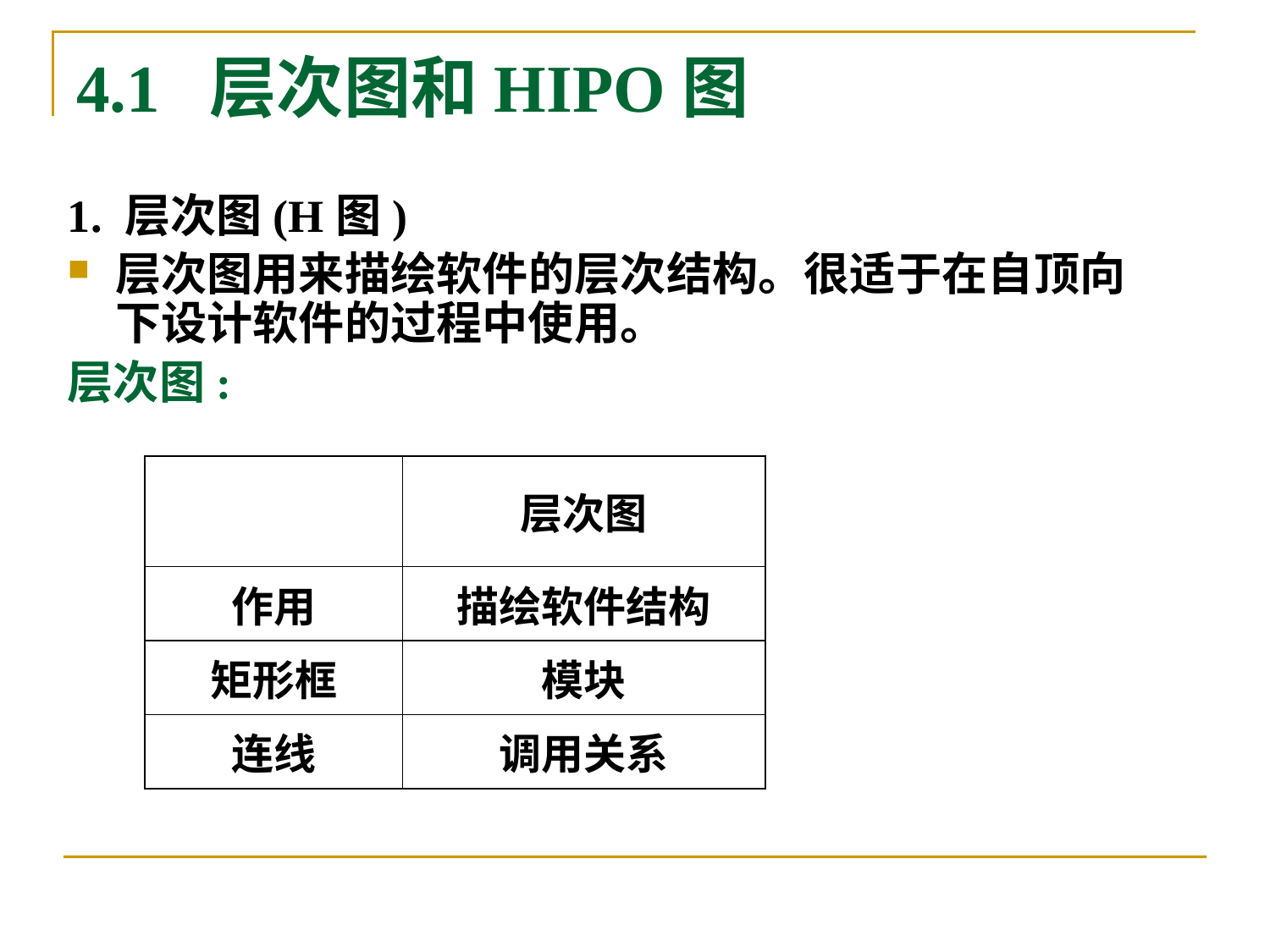

# 4.1  层次图和HIPO图
1. 层次图(H图)
层次图用来描绘软件的层次结构。很适于在自顶向下设计软件的过程中使用。
层次图:
|  | 层次图 |
| --- | --- |
| 作用 | 描绘软件结构 |
| 矩形框 | 模块 |
| 连线 | 调用关系 |